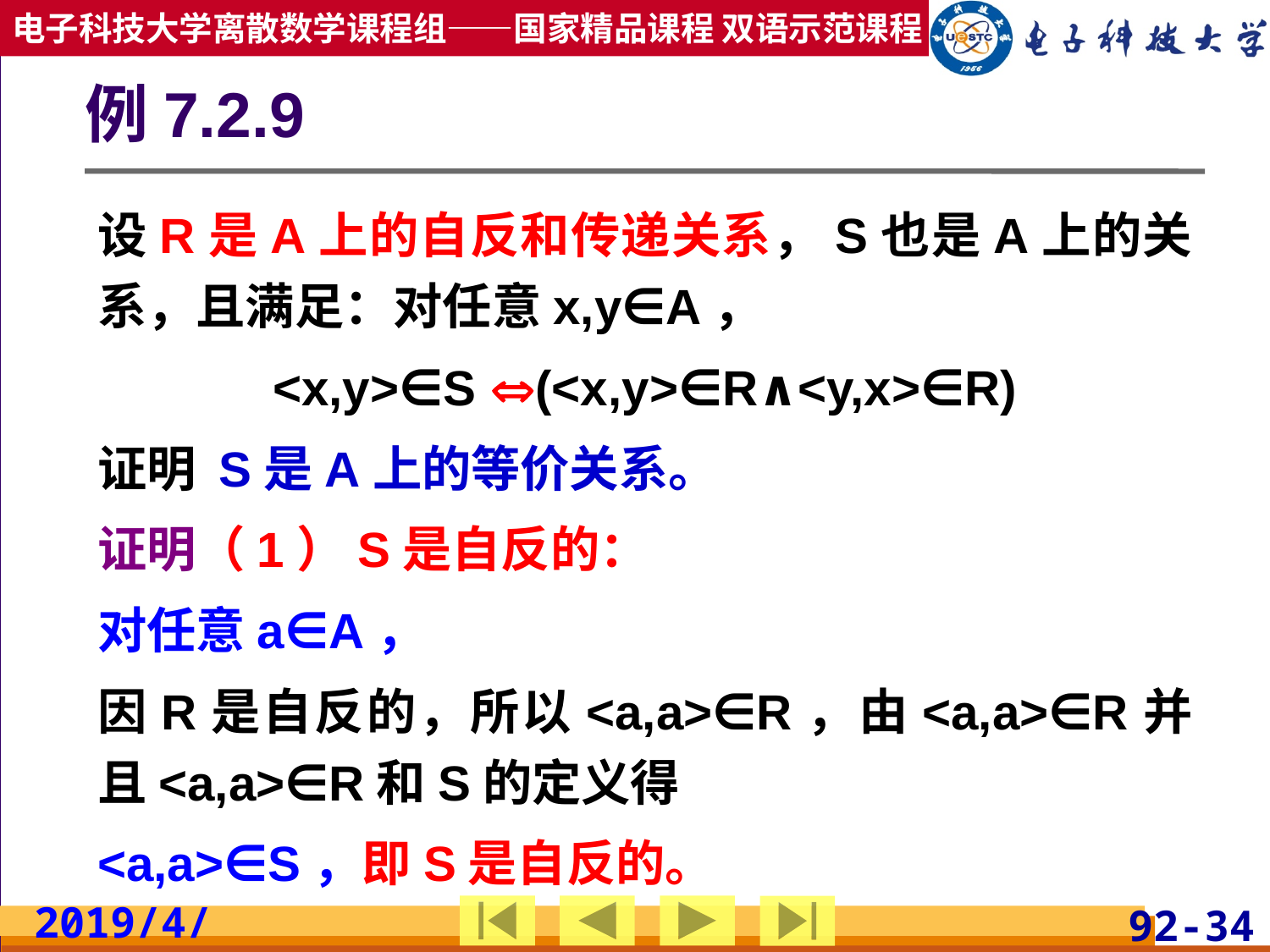

# 例7.2.9
设R是A上的自反和传递关系，S也是A上的关系，且满足：对任意x,y∈A，
<x,y>∈S ⇔(<x,y>∈R∧<y,x>∈R)
证明 S是A上的等价关系。
证明（1）S是自反的：
对任意a∈A，
因R是自反的，所以<a,a>∈R，由<a,a>∈R并且<a,a>∈R和S的定义得
<a,a>∈S，即S是自反的。
2019/4/17